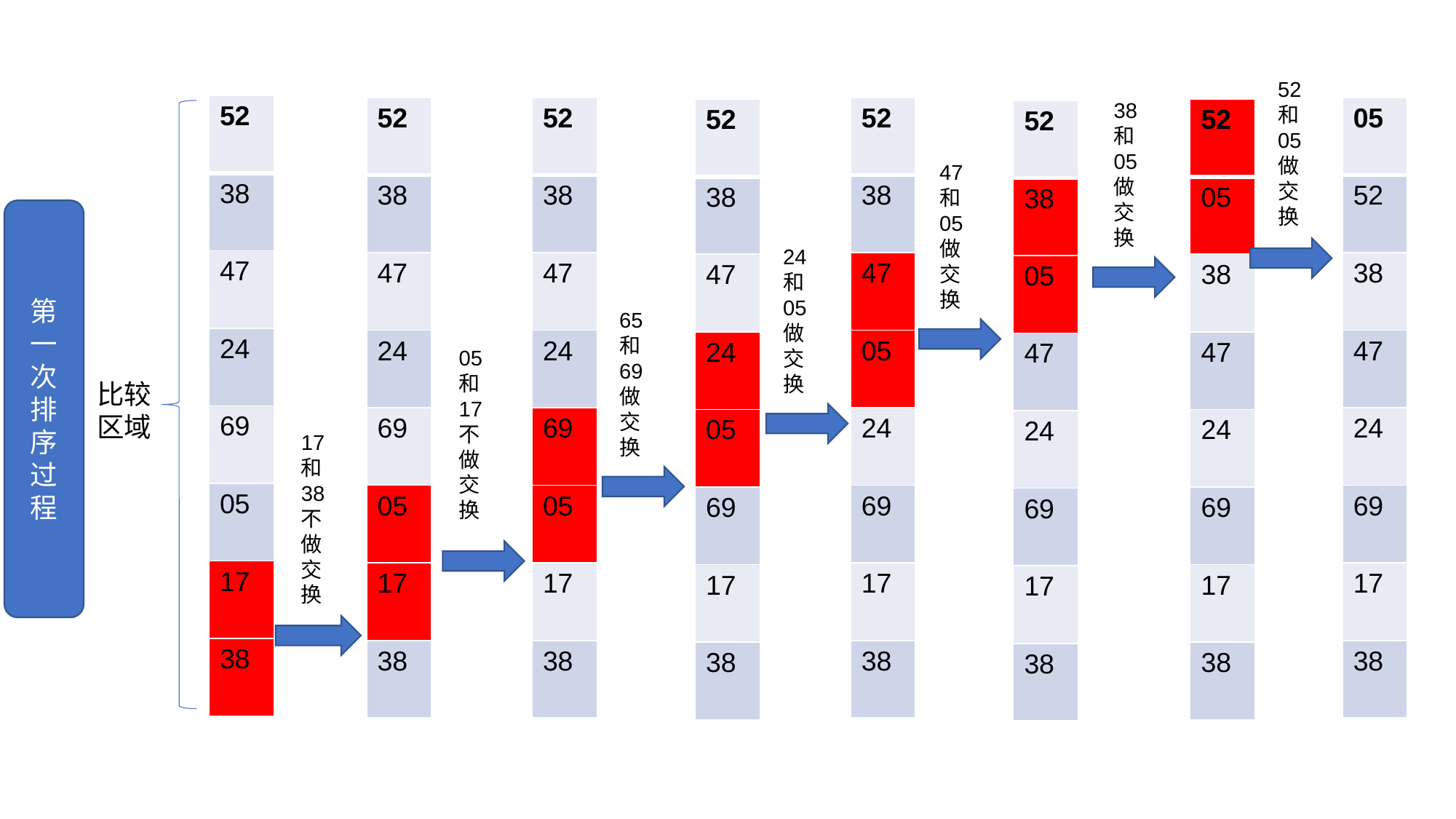

52和05做交换
38和05做交换
| 52 |
| --- |
| 38 |
| 47 |
| 24 |
| 69 |
| 05 |
| 17 |
| 38 |
| 52 |
| --- |
| 38 |
| 47 |
| 24 |
| 69 |
| 05 |
| 17 |
| 38 |
| 52 |
| --- |
| 38 |
| 47 |
| 24 |
| 69 |
| 05 |
| 17 |
| 38 |
| 52 |
| --- |
| 38 |
| 47 |
| 05 |
| 24 |
| 69 |
| 17 |
| 38 |
| 05 |
| --- |
| 52 |
| 38 |
| 47 |
| 24 |
| 69 |
| 17 |
| 38 |
| 52 |
| --- |
| 38 |
| 47 |
| 24 |
| 05 |
| 69 |
| 17 |
| 38 |
| 52 |
| --- |
| 05 |
| 38 |
| 47 |
| 24 |
| 69 |
| 17 |
| 38 |
| 52 |
| --- |
| 38 |
| 05 |
| 47 |
| 24 |
| 69 |
| 17 |
| 38 |

47和05做交换
第一次排序过程
24和05做交换

65和69做交换

05和17不做交换
比较区域

17和38不做交换